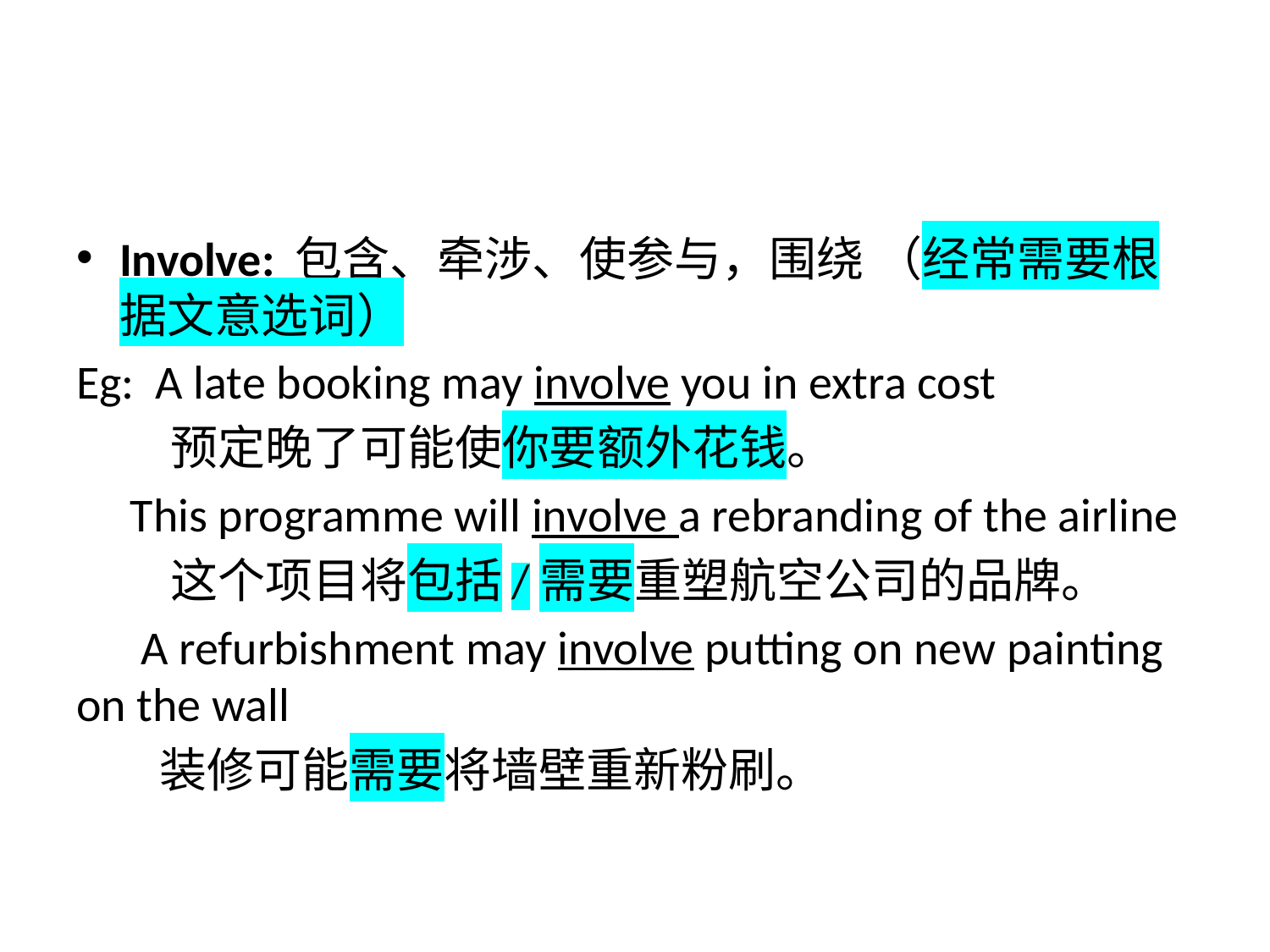

#
Involve: 包含、牵涉、使参与，围绕 （经常需要根据文意选词）
Eg:  A late booking may involve you in extra cost
        预定晚了可能使你要额外花钱。
     This programme will involve a rebranding of the airline
        这个项目将包括/需要重塑航空公司的品牌。
      A refurbishment may involve putting on new painting on the wall
       装修可能需要将墙壁重新粉刷。